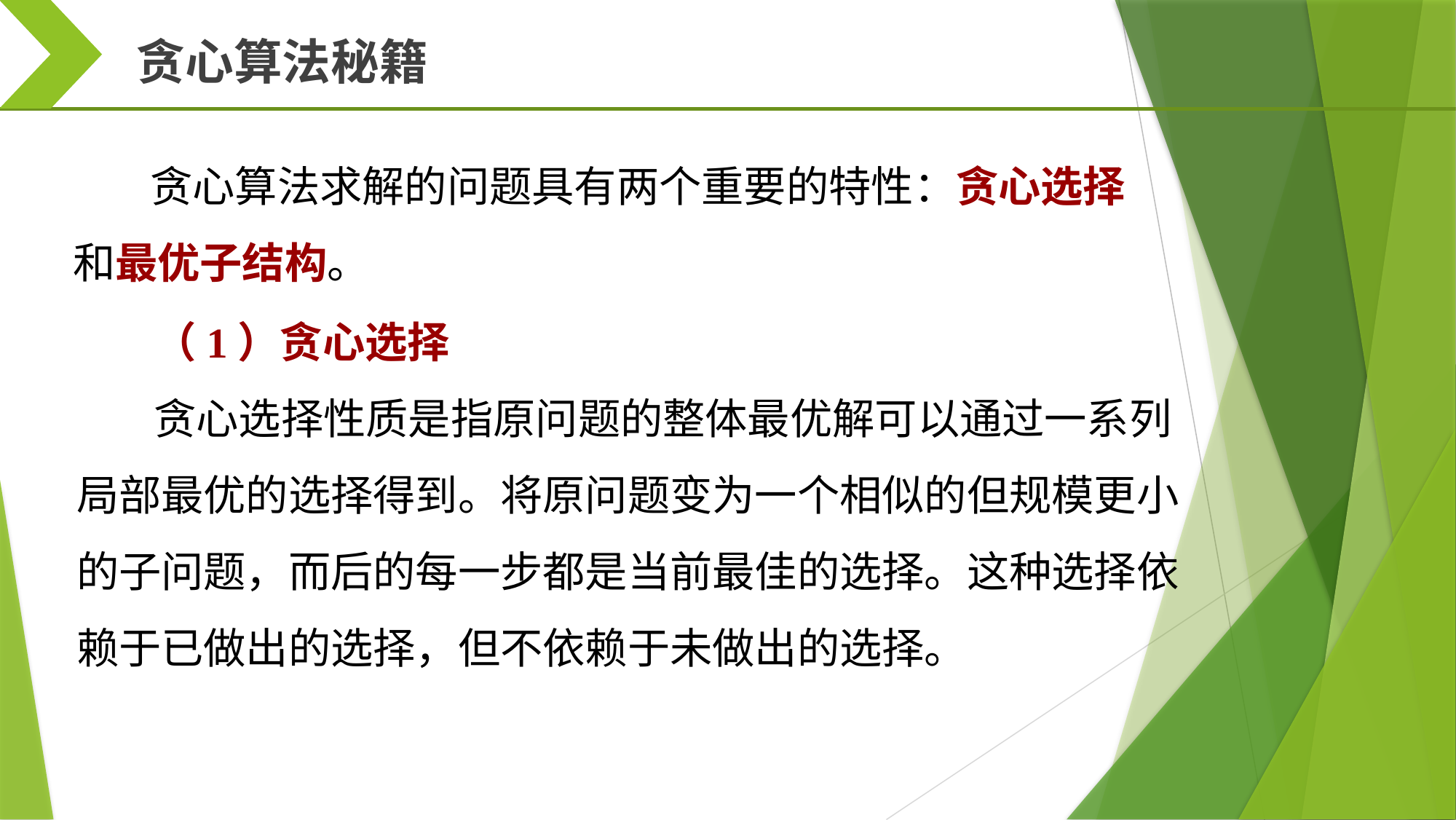

贪心算法秘籍
贪心算法求解的问题具有两个重要的特性：贪心选择和最优子结构。
（1）贪心选择
贪心选择性质是指原问题的整体最优解可以通过一系列局部最优的选择得到。将原问题变为一个相似的但规模更小的子问题，而后的每一步都是当前最佳的选择。这种选择依赖于已做出的选择，但不依赖于未做出的选择。